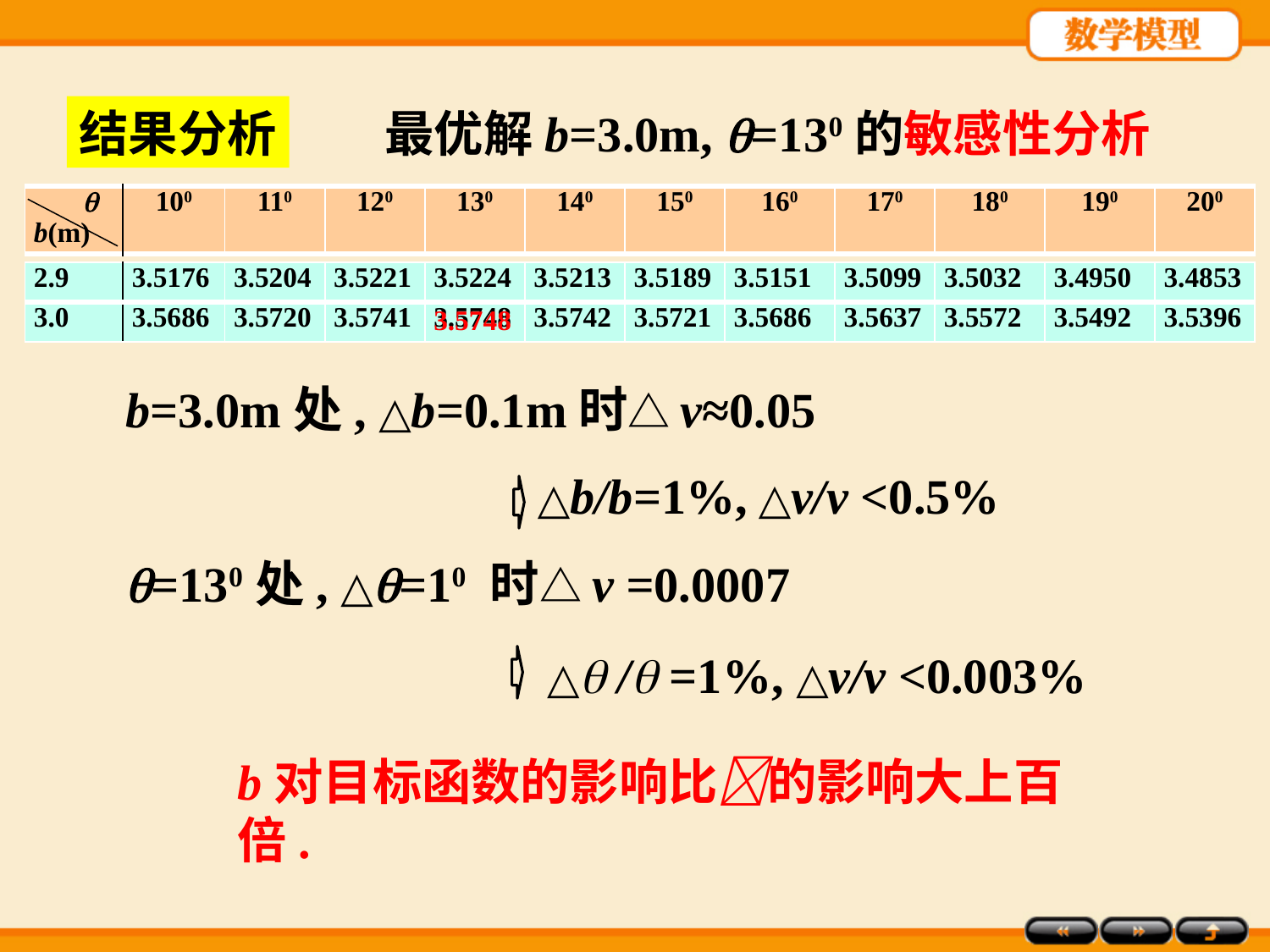

结果分析
最优解b=3.0m, θ=130的敏感性分析
| θ b(m) | 100 | 110 | 120 | 130 | 140 | 150 | 160 | 170 | 180 | 190 | 200 |
| --- | --- | --- | --- | --- | --- | --- | --- | --- | --- | --- | --- |

| 2.9 | 3.5176 | 3.5204 | 3.5221 | 3.5224 | 3.5213 | 3.5189 | 3.5151 | 3.5099 | 3.5032 | 3.4950 | 3.4853 |
| --- | --- | --- | --- | --- | --- | --- | --- | --- | --- | --- | --- |
| 3.0 | 3.5686 | 3.5720 | 3.5741 | 3.5748 | 3.5742 | 3.5721 | 3.5686 | 3.5637 | 3.5572 | 3.5492 | 3.5396 |
3.5748
b=3.0m处, △b=0.1m时△v≈0.05
△b/b=1%, △v/v <0.5%

θ=130处, △θ=10 时△v =0.0007
△θ /θ =1%, △v/v <0.003%

b对目标函数的影响比θ的影响大上百倍.